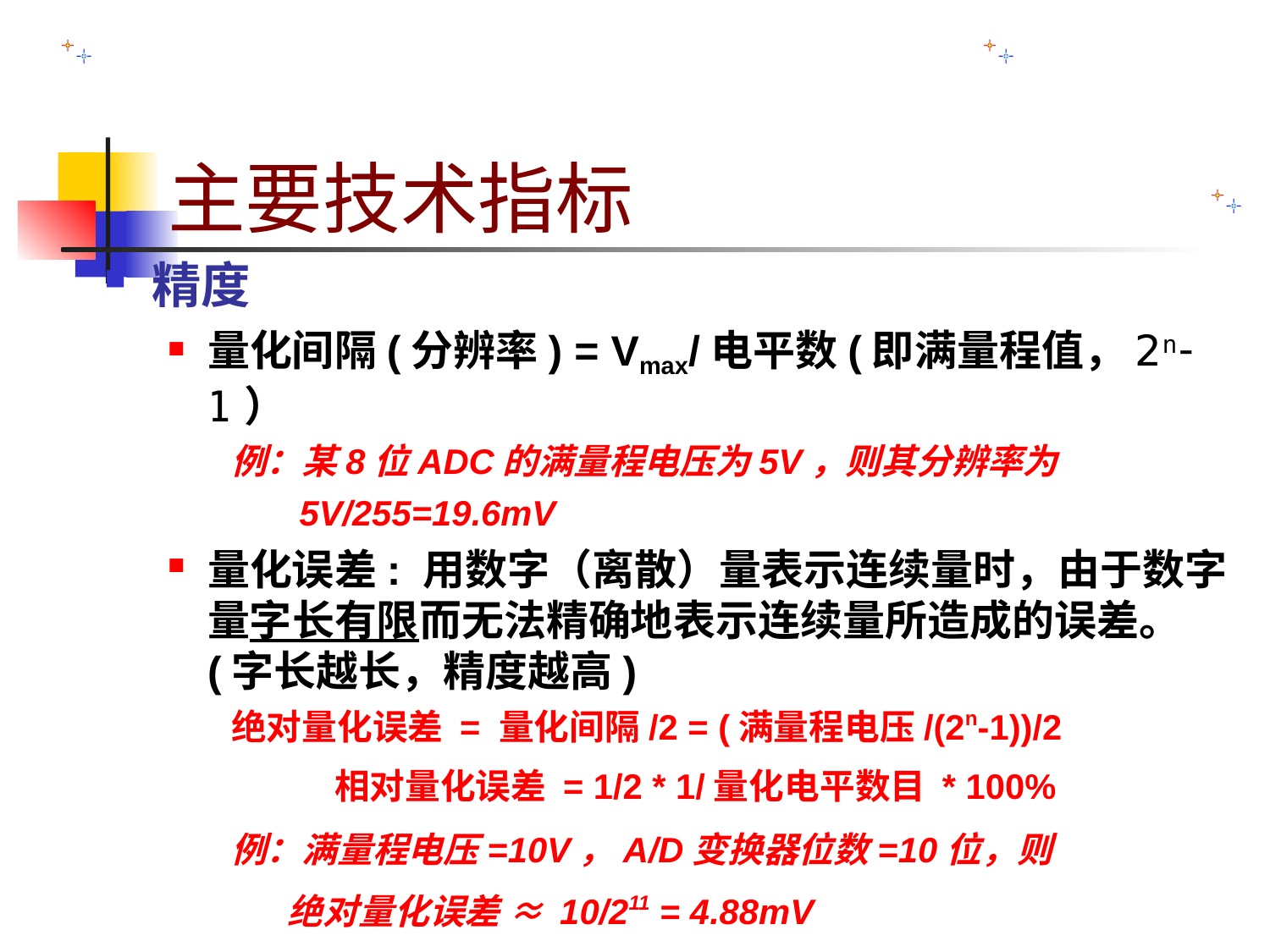

# 主要技术指标
精度
量化间隔(分辨率) = Vmax/电平数(即满量程值，2n-1）
例：某8位ADC的满量程电压为5V，则其分辨率为
       5V/255=19.6mV
量化误差: 用数字（离散）量表示连续量时，由于数字量字长有限而无法精确地表示连续量所造成的误差。(字长越长，精度越高)
绝对量化误差 = 量化间隔/2 = (满量程电压/(2n-1))/2
		相对量化误差 = 1/2 * 1/量化电平数目 * 100%
例：满量程电压=10V，A/D变换器位数=10位，则
      绝对量化误差 ≈ 10/211 = 4.88mV
      相对量化误差 ≈ 1/211 *100% = 0.049%